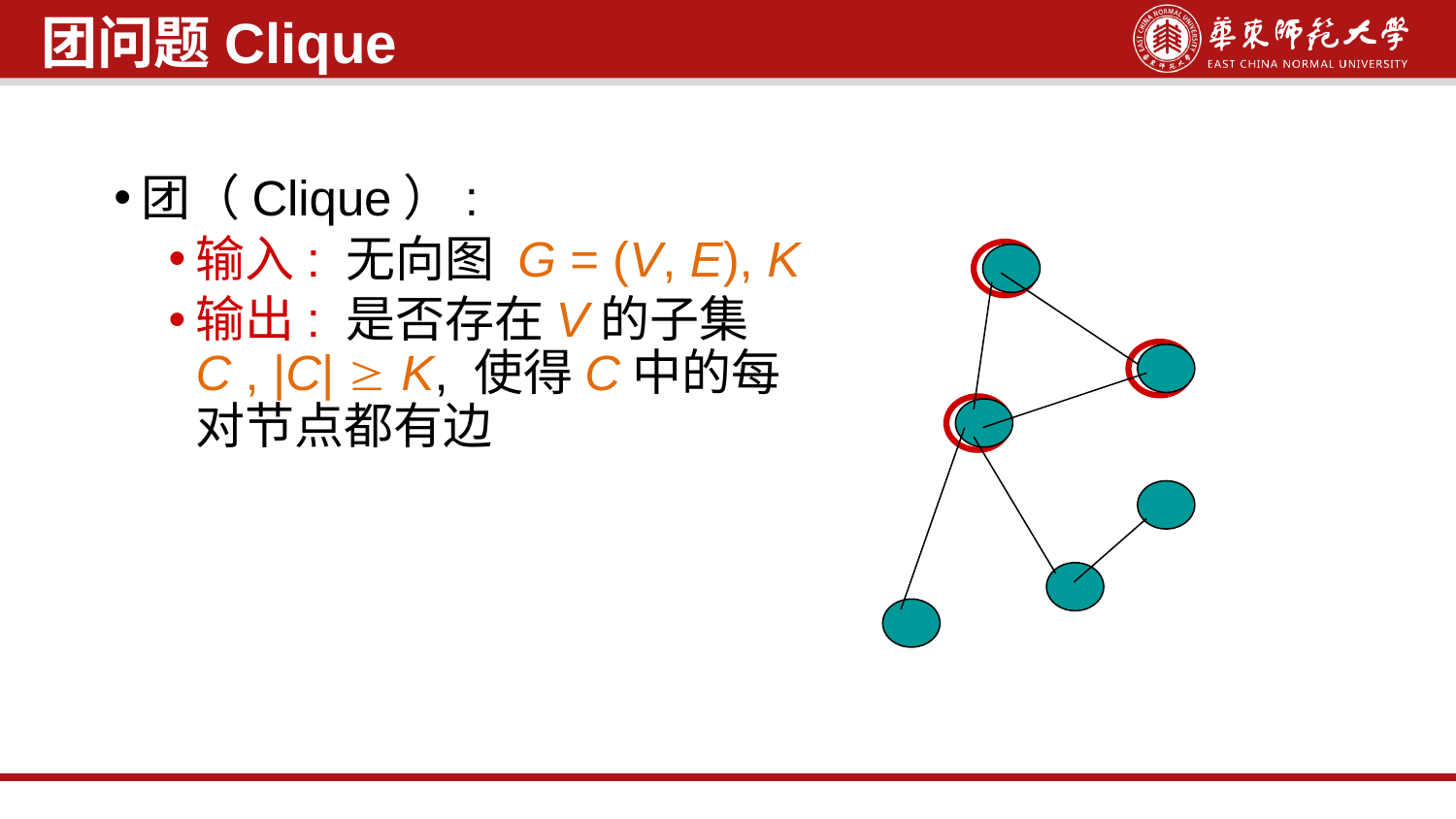

团问题Clique
团（Clique）:
输入: 无向图 G = (V, E), K
输出: 是否存在V的子集 C , |C| ≥ K, 使得C中的每对节点都有边